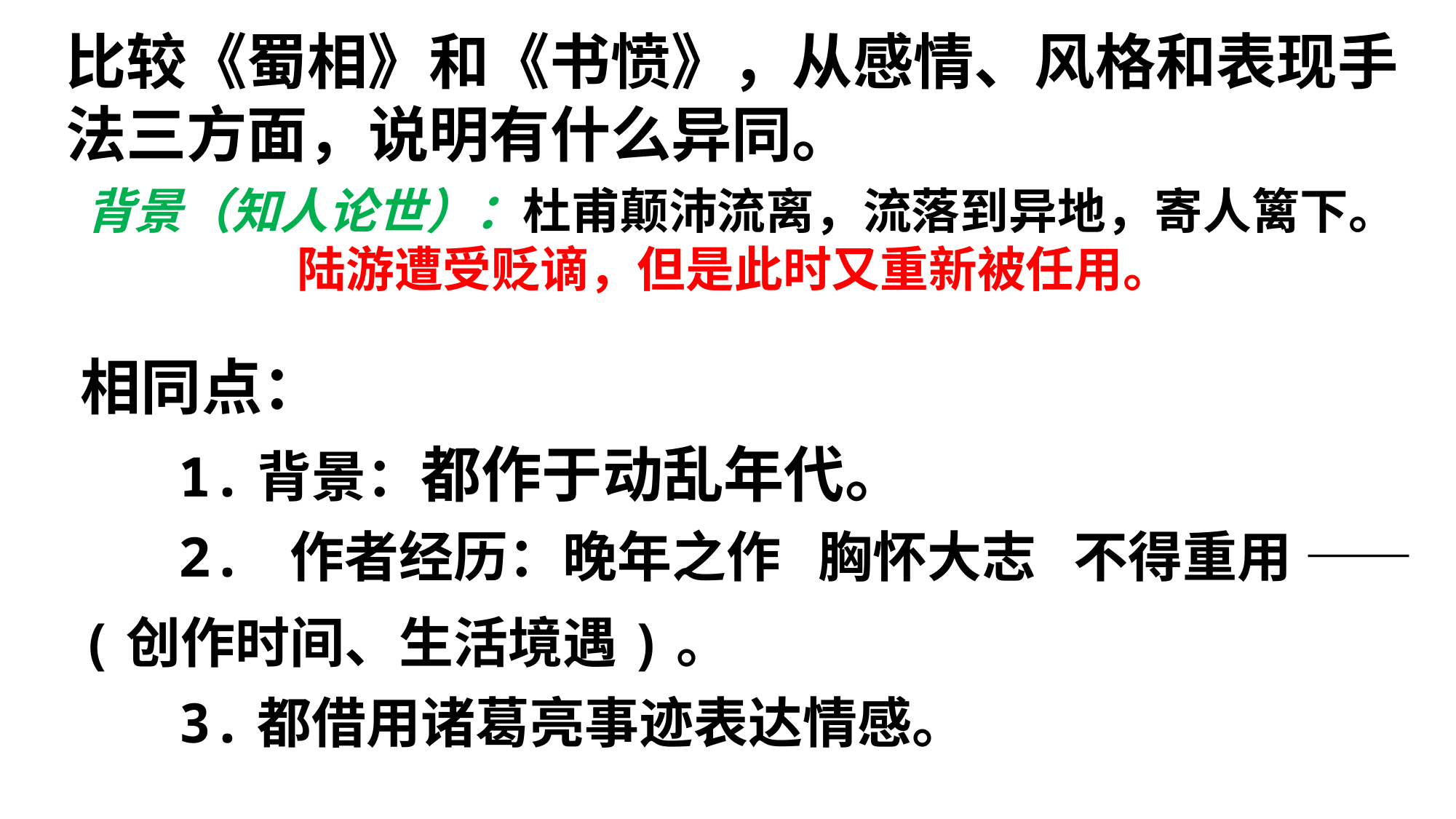

比较《蜀相》和《书愤》，从感情、风格和表现手法三方面，说明有什么异同。
背景（知人论世）：杜甫颠沛流离，流落到异地，寄人篱下。
                  陆游遭受贬谪，但是此时又重新被任用。

相同点：
   1.背景：都作于动乱年代。
   2. 作者经历：晚年之作   胸怀大志   不得重用 ——(创作时间、生活境遇)。
   3.都借用诸葛亮事迹表达情感。